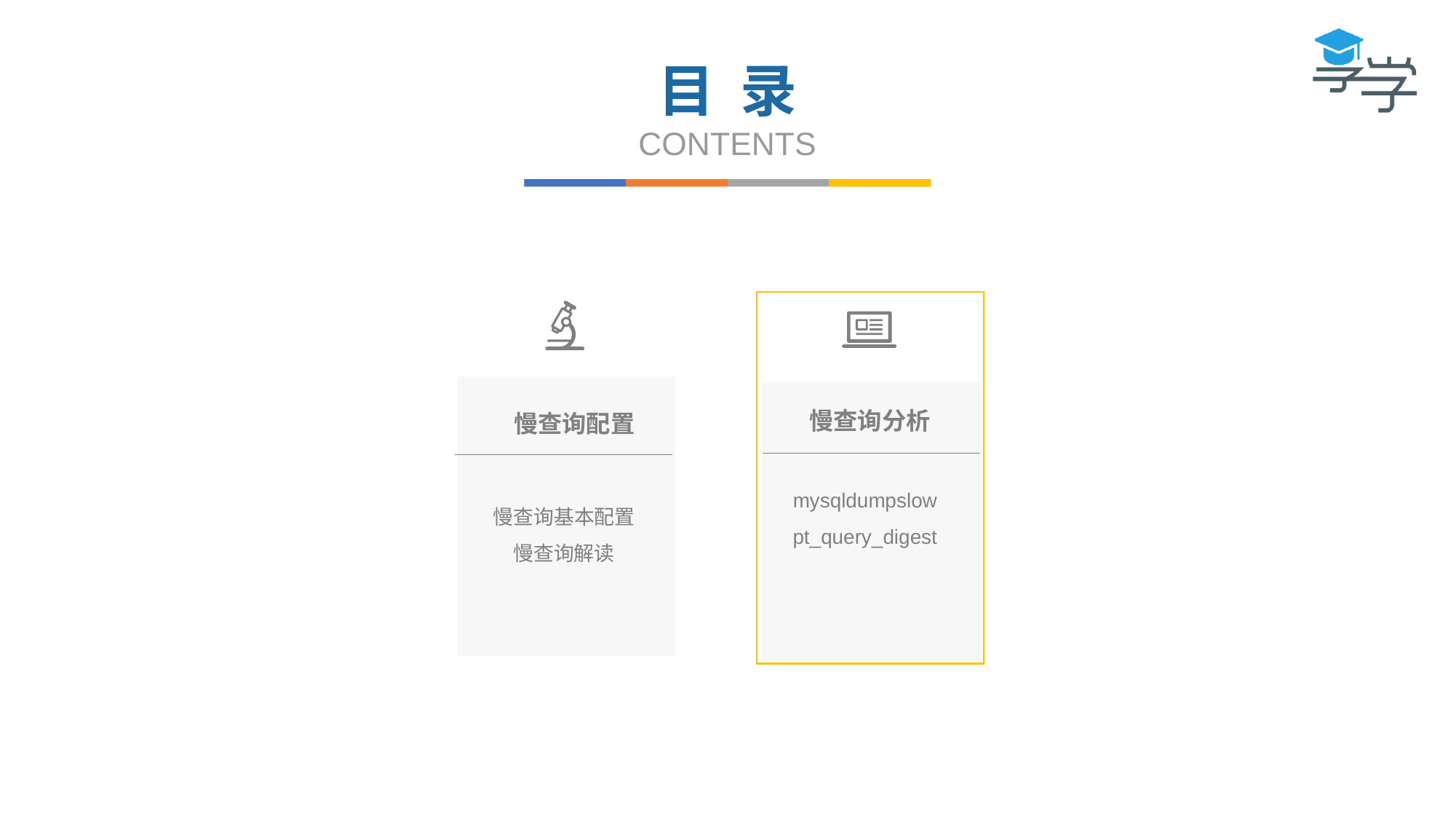

目  录
CONTENTS

慢查询分析
慢查询配置

慢查询基本配置
慢查询解读
mysqldumpslow
pt_query_digest